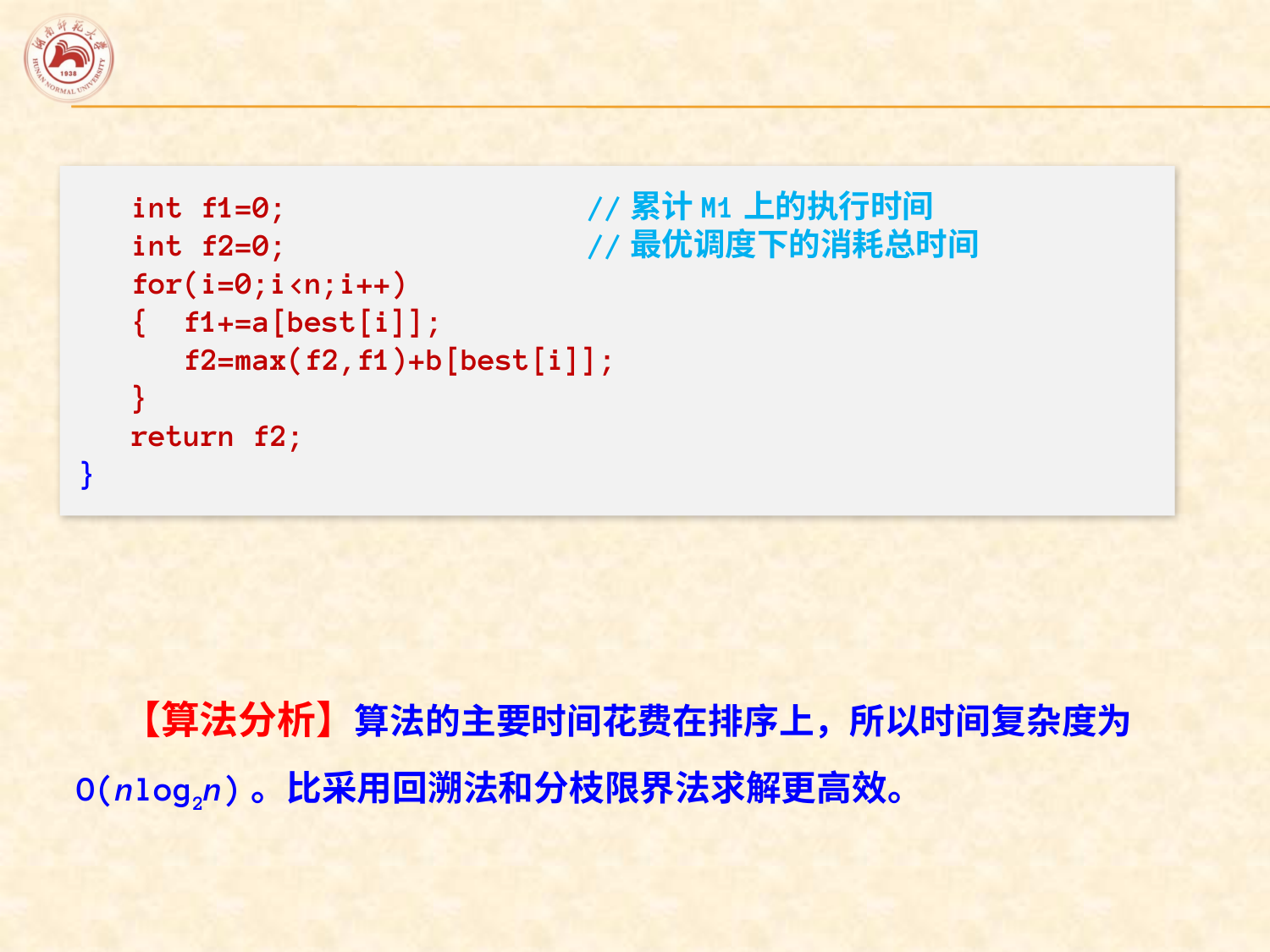

int f1=0;			//累计M1上的执行时间
   int f2=0;			//最优调度下的消耗总时间
   for(i=0;i<n;i++)
   {  f1+=a[best[i]];
      f2=max(f2,f1)+b[best[i]];
   }
   return f2;
}
    【算法分析】算法的主要时间花费在排序上，所以时间复杂度为O(nlog2n)。比采用回溯法和分枝限界法求解更高效。